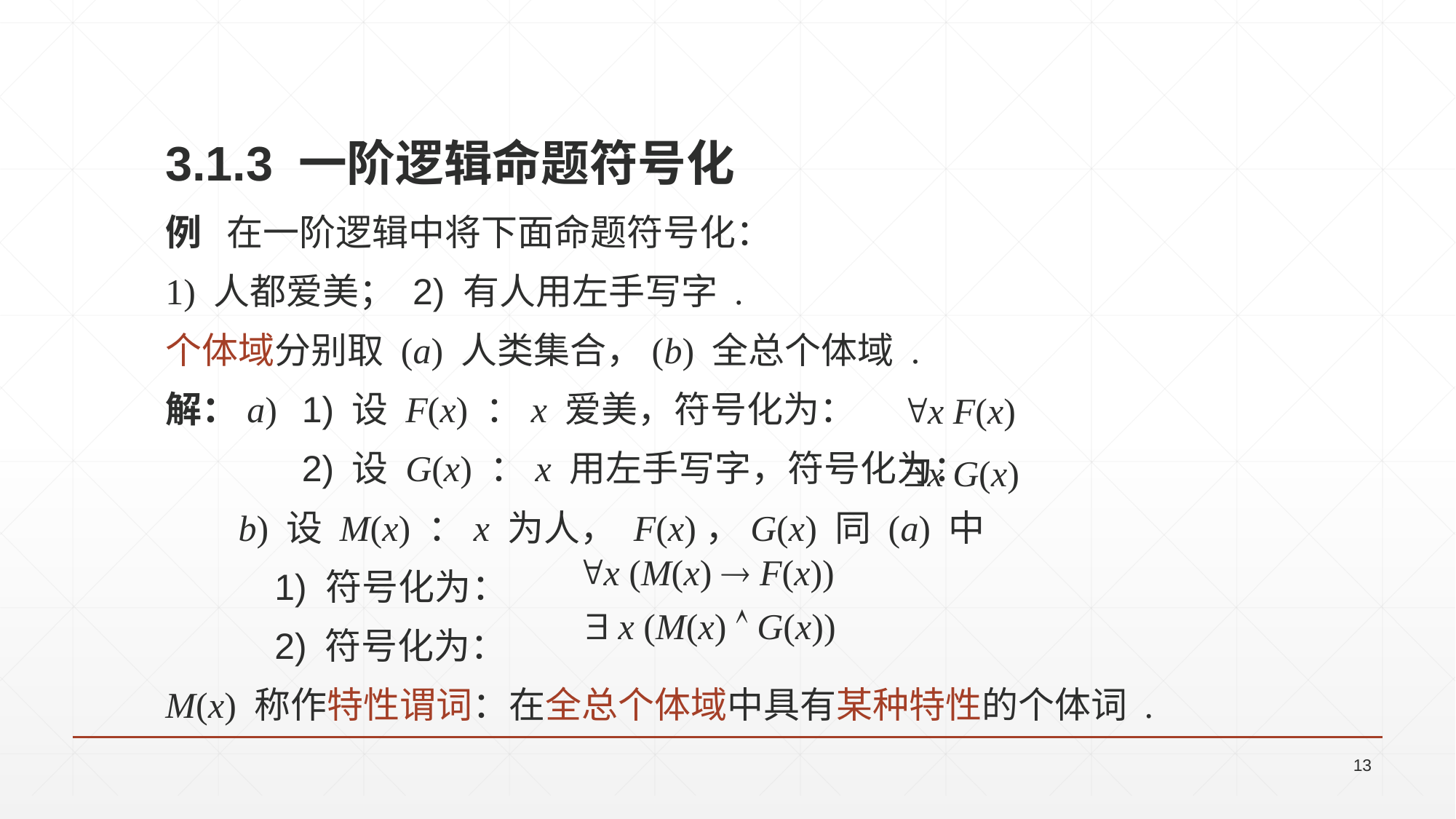

3.1.3 一阶逻辑命题符号化
例   在一阶逻辑中将下面命题符号化：
1) 人都爱美； 2) 有人用左手写字 .
个体域分别取 (a) 人类集合，(b) 全总个体域 .
解：a)	1) 设 F(x) ：x 爱美，符号化为：
		2) 设 G(x) ：x 用左手写字，符号化为：
        b) 设 M(x) ：x 为人， F(x)，G(x) 同 (a) 中
            1) 符号化为：
            2) 符号化为：
M(x) 称作特性谓词：在全总个体域中具有某种特性的个体词 .
∀x F(x)
∃x G(x)
∀x (M(x) → F(x))
∃ x (M(x) ∧ G(x))
13